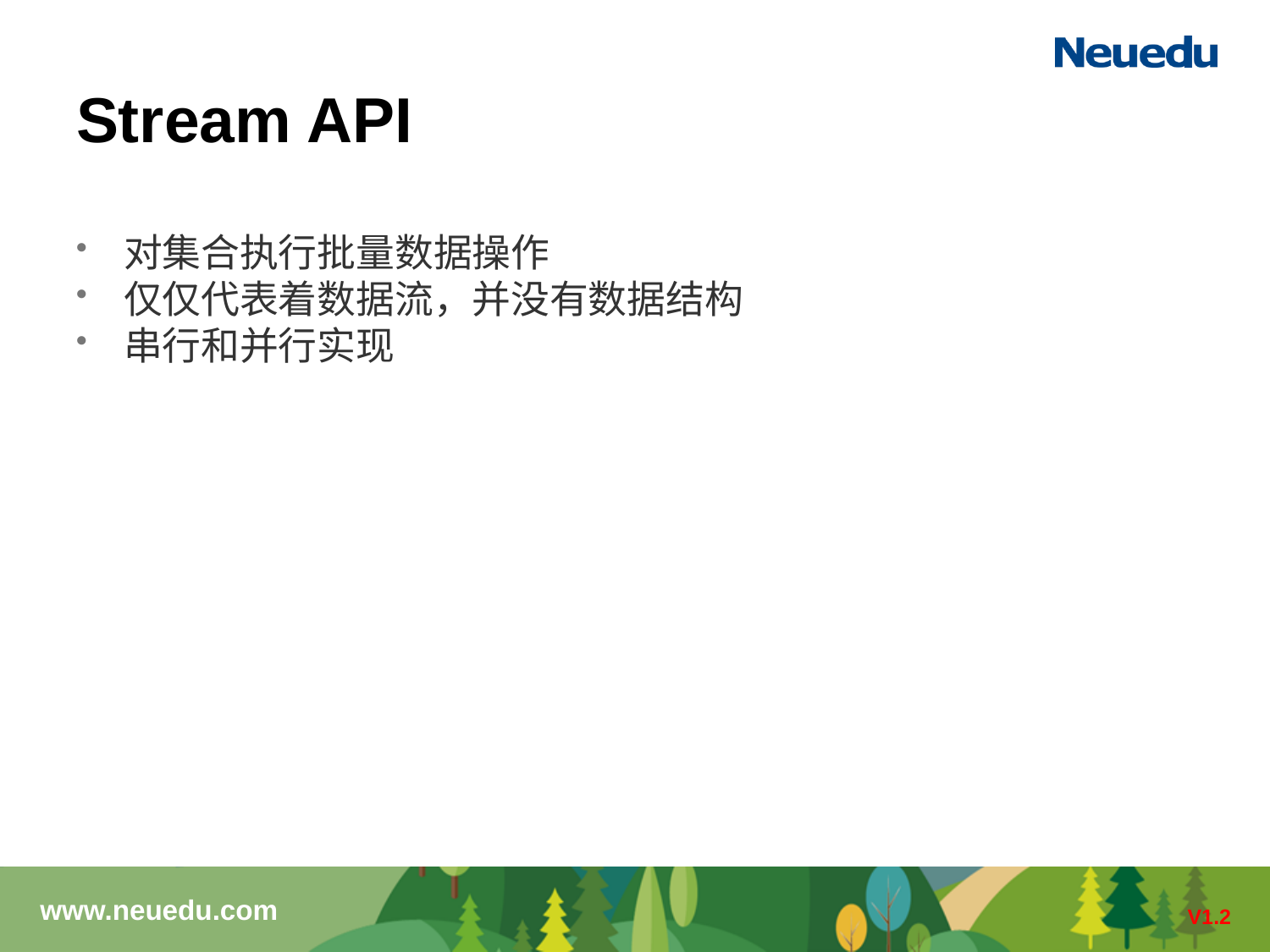

# Stream API
对集合执行批量数据操作
仅仅代表着数据流，并没有数据结构
串行和并行实现